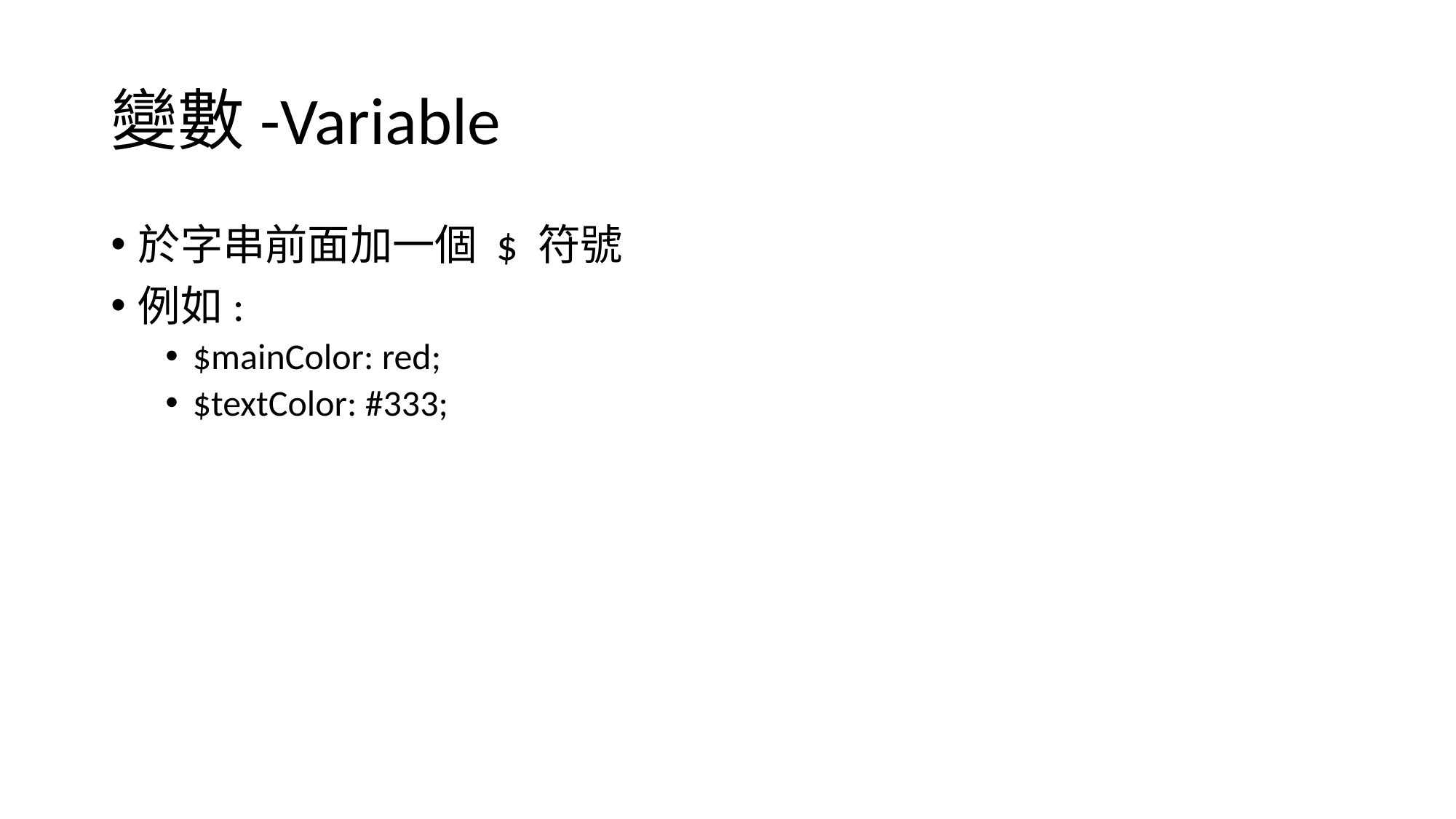

# 變數-Variable
於字串前面加一個 $ 符號
例如:
$mainColor: red;
$textColor: #333;